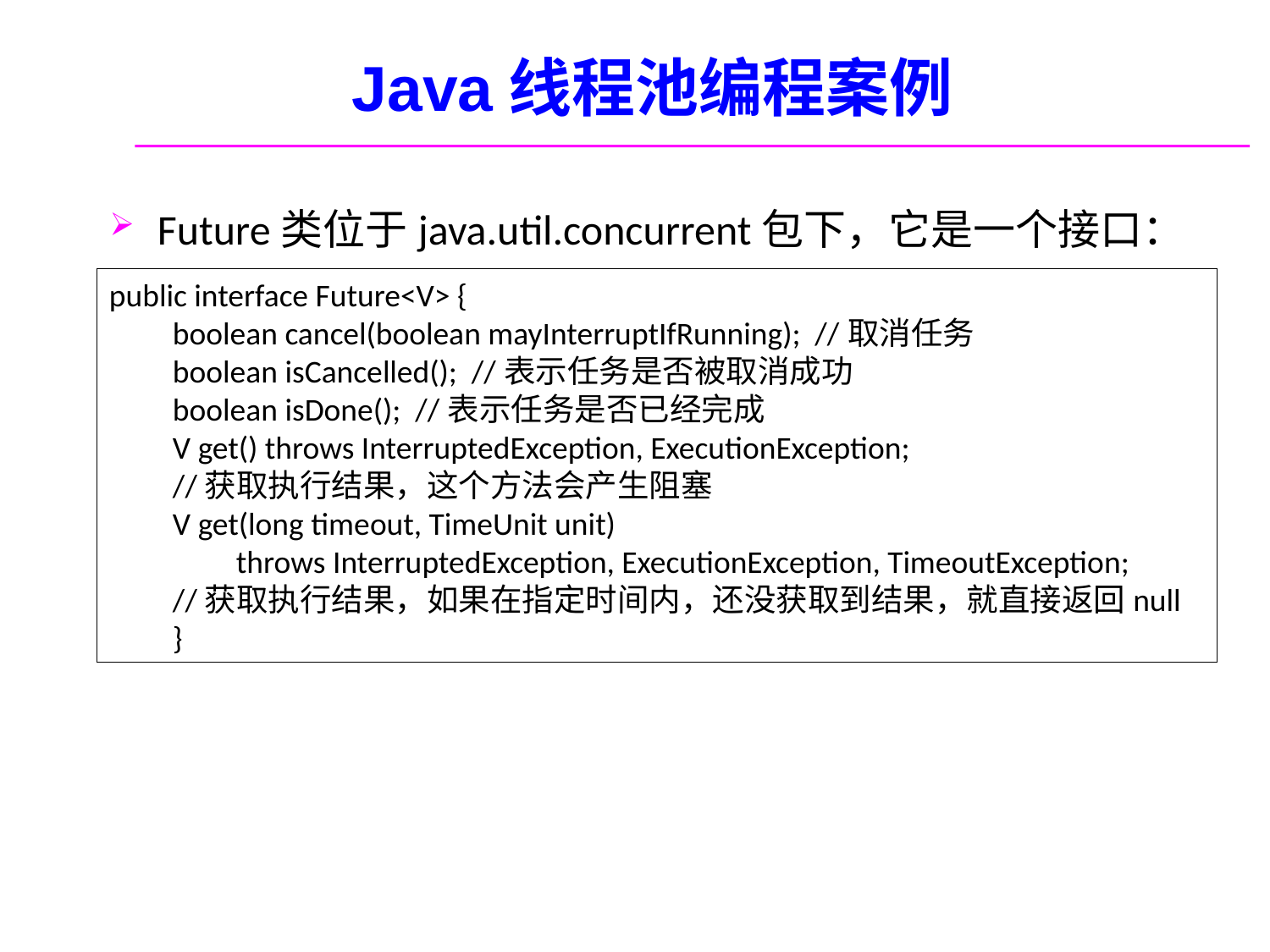

# Java线程池编程案例
Future类位于java.util.concurrent包下，它是一个接口：

public interface Future<V> {
boolean cancel(boolean mayInterruptIfRunning);  //取消任务
boolean isCancelled();  //表示任务是否被取消成功
boolean isDone();  //表示任务是否已经完成
V get() throws InterruptedException, ExecutionException;
//获取执行结果，这个方法会产生阻塞
V get(long timeout, TimeUnit unit)
throws InterruptedException, ExecutionException, TimeoutException;
//获取执行结果，如果在指定时间内，还没获取到结果，就直接返回null
}
72